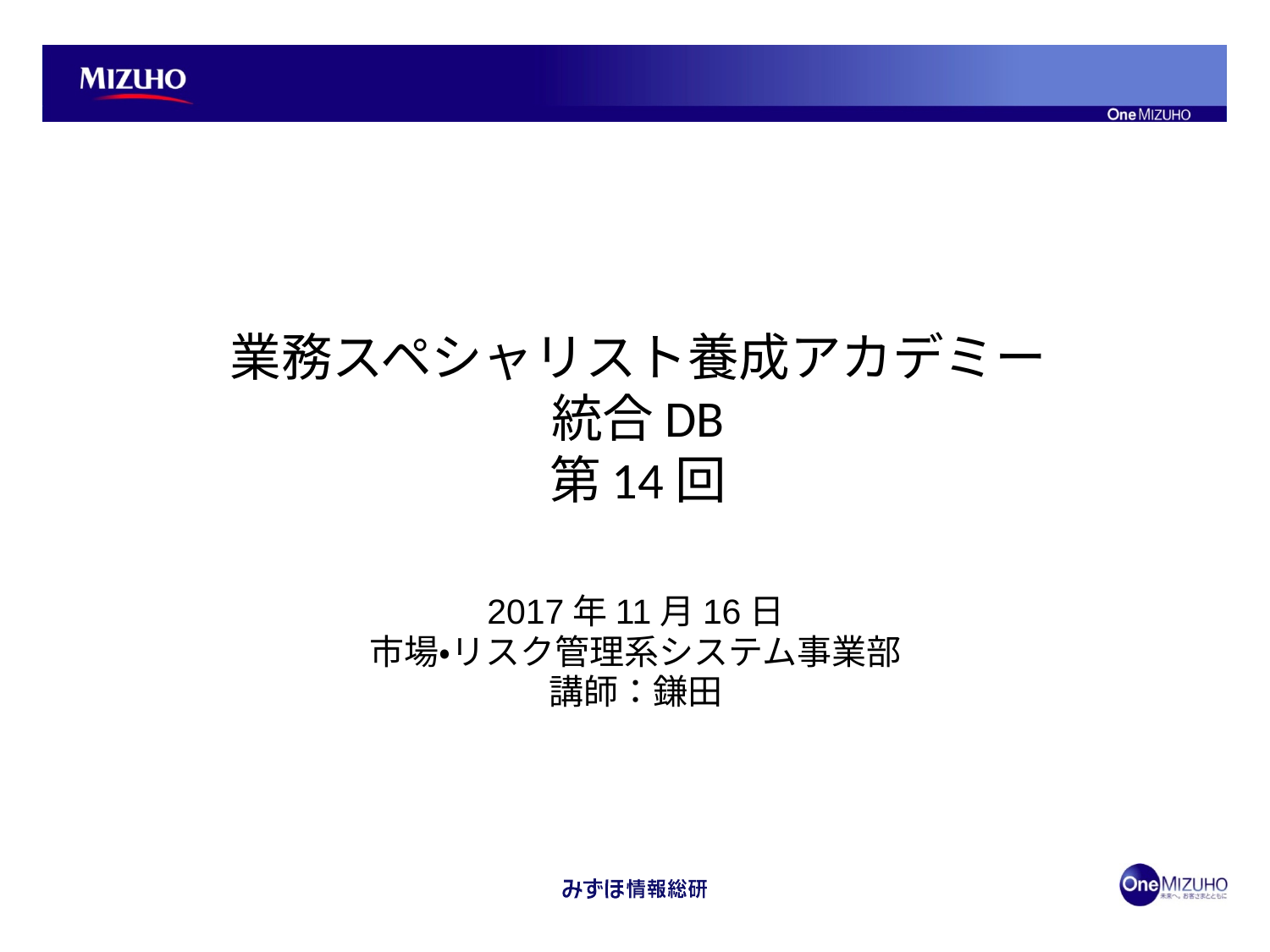

業務スペシャリスト養成アカデミー
統合DB
第14回
2017年11月16日
市場・リスク管理系システム事業部
講師：鎌田